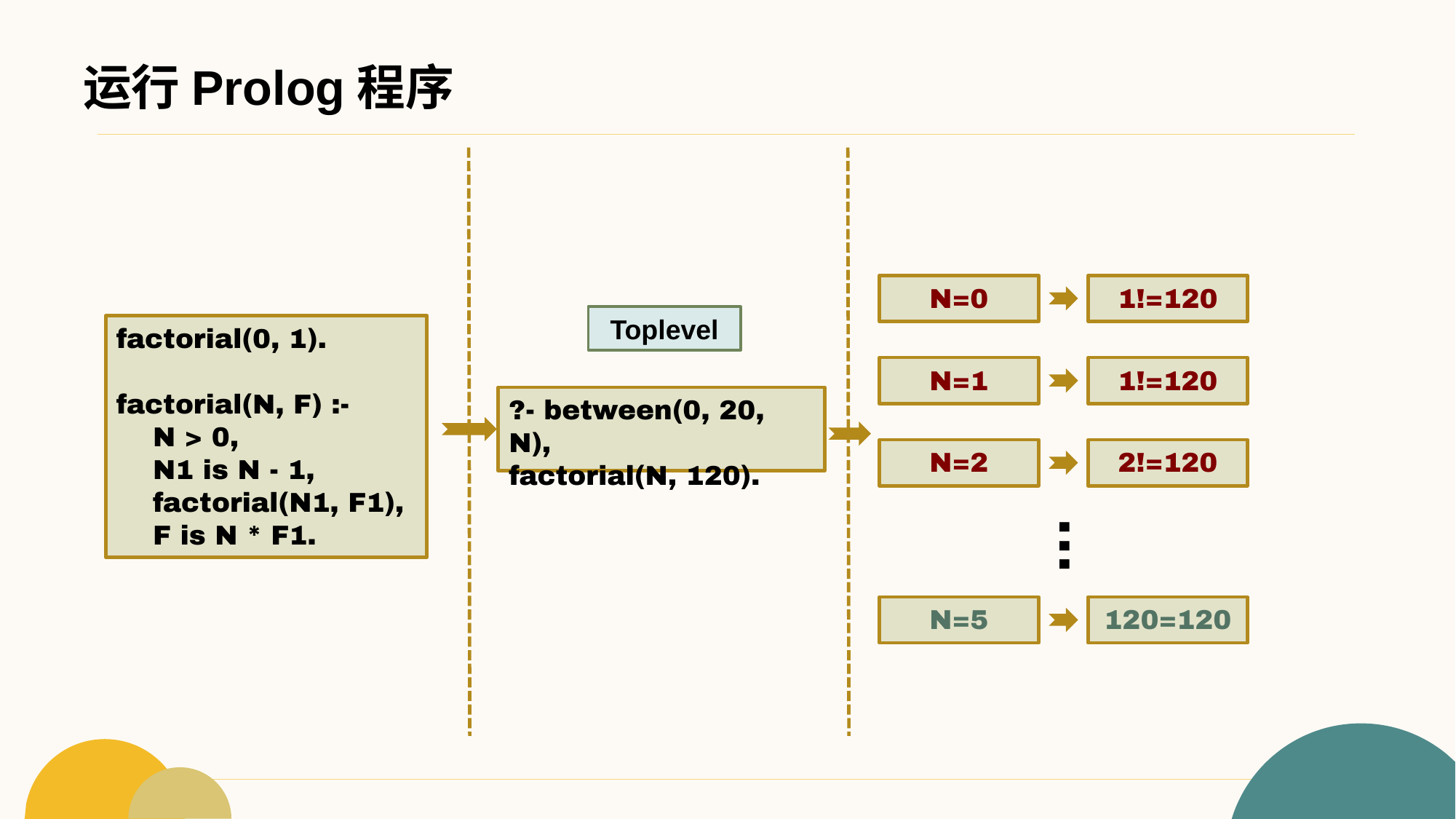

# 运行Prolog程序
N=0
1!=120

Toplevel
factorial(0, 1).

factorial(N, F) :-
    N > 0,
    N1 is N - 1,
    factorial(N1, F1),
    F is N * F1.

N=1
1!=120

?- between(0, 20, N),
factorial(N, 120).

N=2
2!=120

...
N=5
120=120